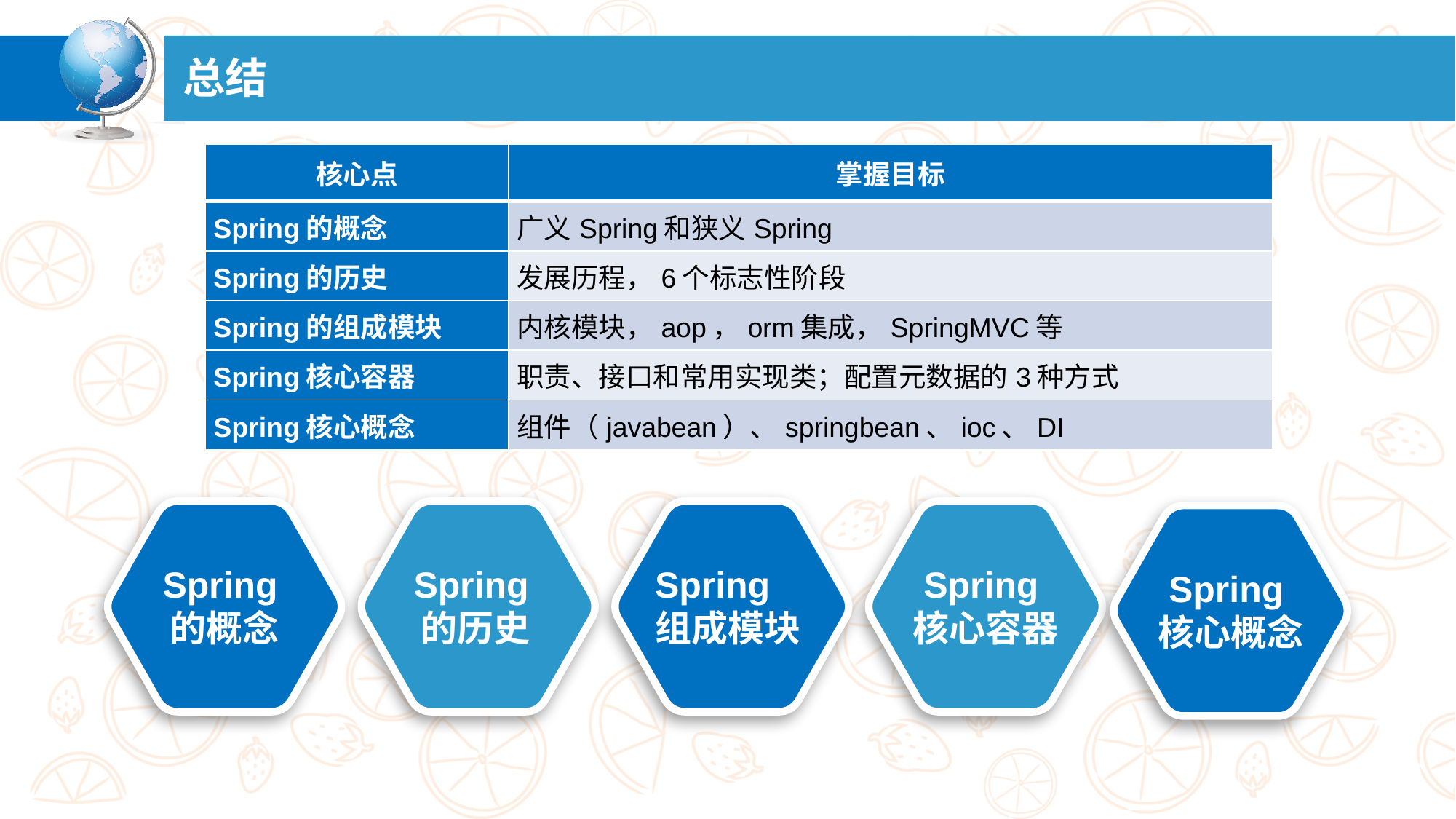

# 总结
| 核心点 | 掌握目标 |
| --- | --- |
| Spring的概念 | 广义Spring和狭义Spring |
| Spring的历史 | 发展历程，6个标志性阶段 |
| Spring的组成模块 | 内核模块，aop，orm集成，SpringMVC等 |
| Spring核心容器 | 职责、接口和常用实现类；配置元数据的3种方式 |
| Spring核心概念 | 组件（javabean）、springbean、ioc、DI |

Spring的概念
Spring的历史
Spring组成模块
Spring核心容器
Spring核心概念